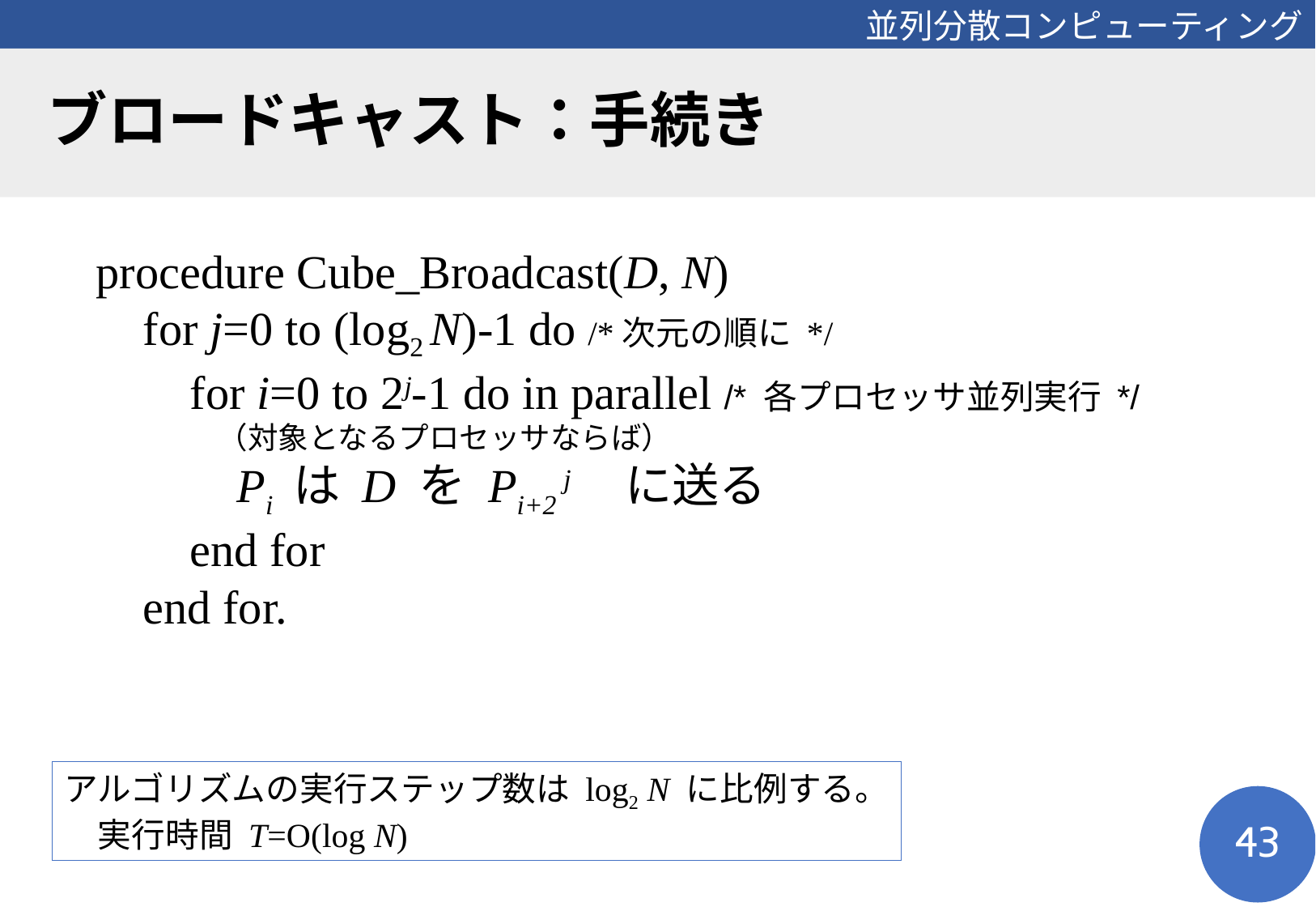

# ブロードキャスト：手続き
procedure Cube_Broadcast(D, N)
    for j=0 to (log2 N)-1 do /*次元の順に */
        for i=0 to 2j-1 do in parallel /* 各プロセッサ並列実行 */
　　　　（対象となるプロセッサならば）
            Pi は D を Pi+2 j　に送る
        end for
    end for.
アルゴリズムの実行ステップ数は log2 N に比例する。
　実行時間 T=O(log N)
43